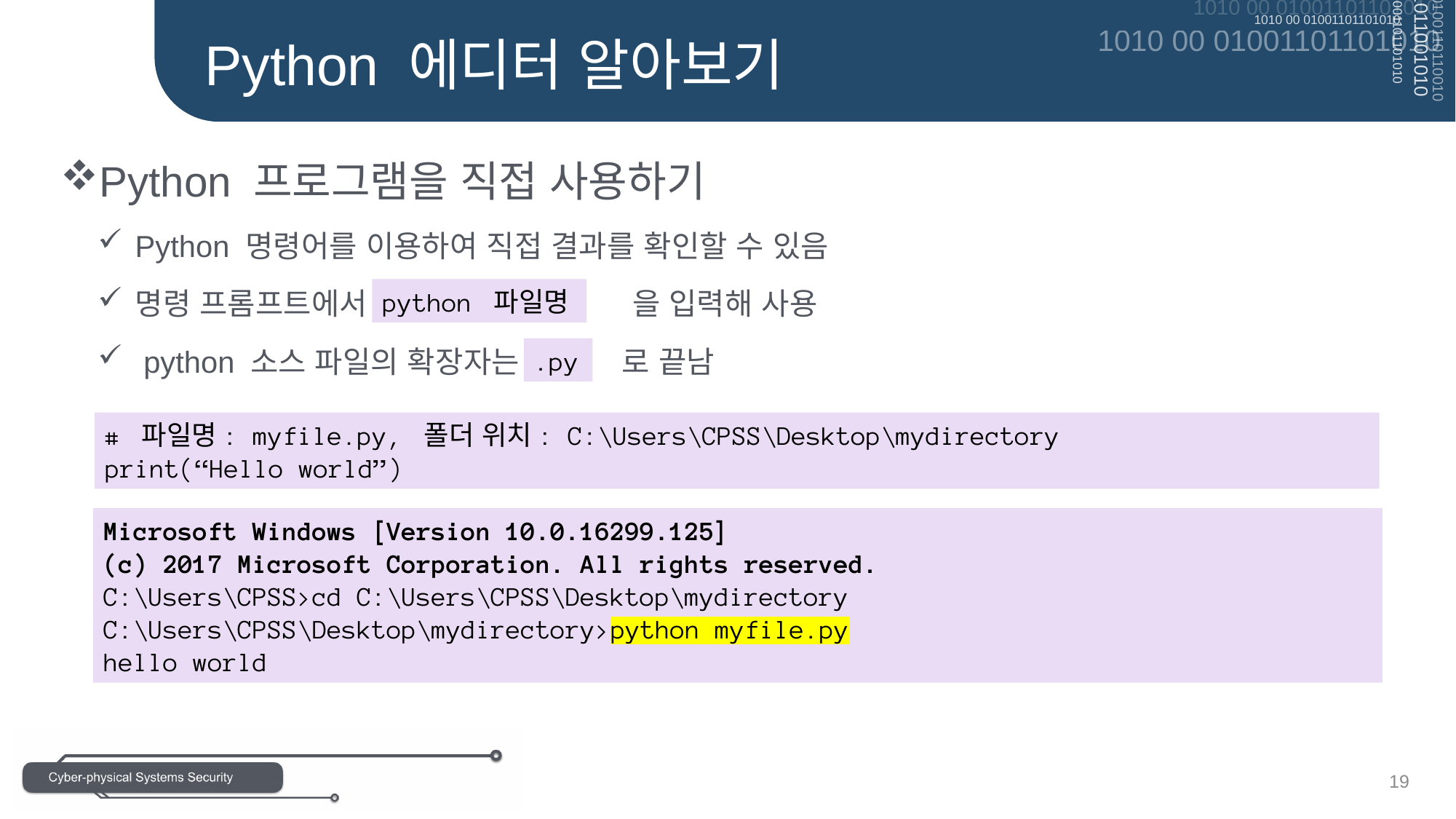

Python 에디터 알아보기
Python 프로그램을 직접 사용하기
Python 명령어를 이용하여 직접 결과를 확인할 수 있음
명령 프롬프트에서                               을 입력해 사용
 python 소스 파일의 확장자는            로 끝남

python 파일명
.py
# 파일명: myfile.py, 폴더 위치: C:\Users\CPSS\Desktop\mydirectory
print(“Hello world”)
Microsoft Windows [Version 10.0.16299.125]
(c) 2017 Microsoft Corporation. All rights reserved.
C:\Users\CPSS>cd C:\Users\CPSS\Desktop\mydirectory
C:\Users\CPSS\Desktop\mydirectory>python myfile.py
hello world
19